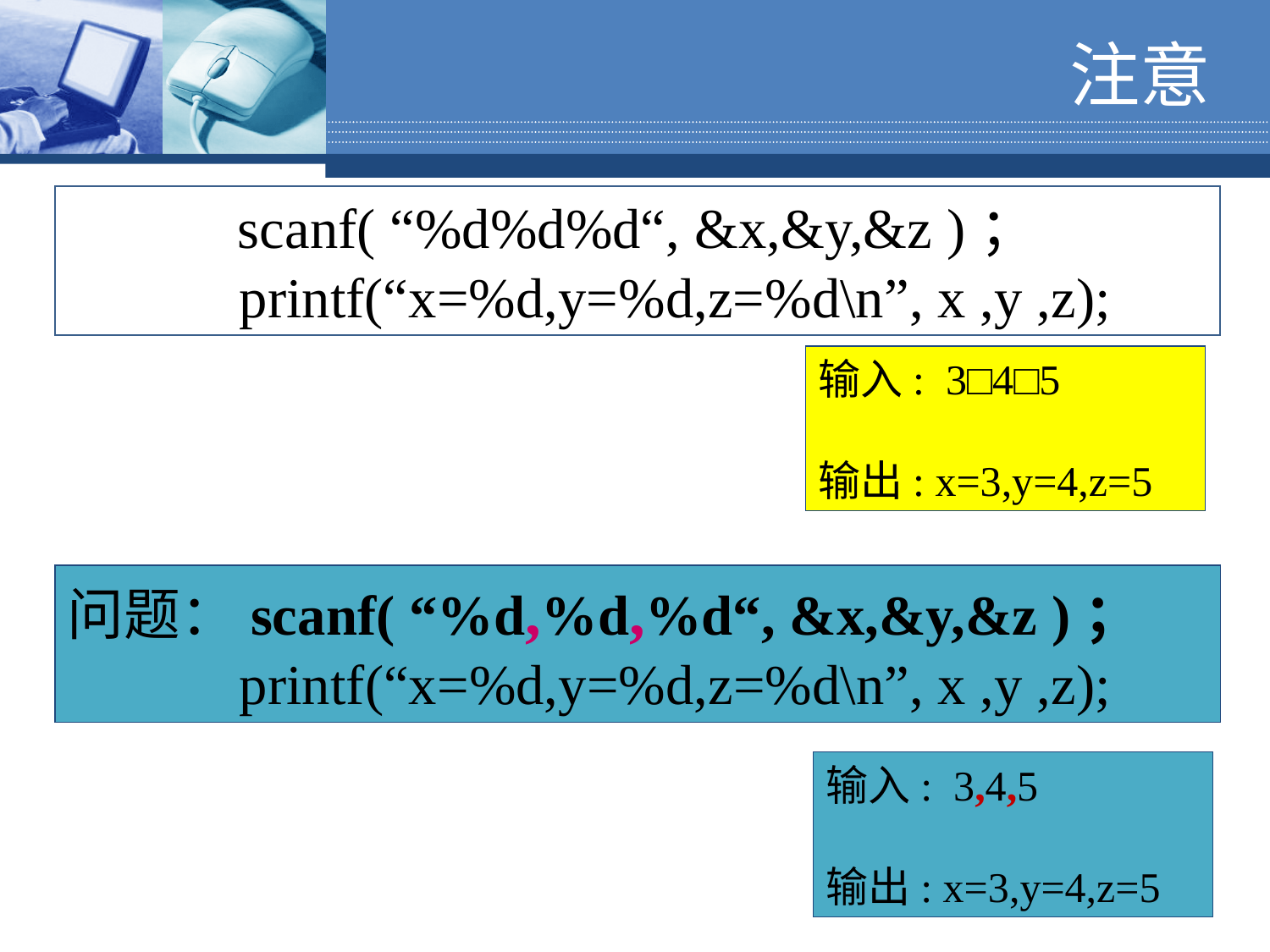

# 注意
            scanf( “%d%d%d“, &x,&y,&z )；
              printf(“x=%d,y=%d,z=%d\n”, x ,y ,z);
输入:  3□4□5

输出: x=3,y=4,z=5
问题：scanf( “%d,%d,%d“, &x,&y,&z )；
              printf(“x=%d,y=%d,z=%d\n”, x ,y ,z);
输入:  3,4,5

输出: x=3,y=4,z=5